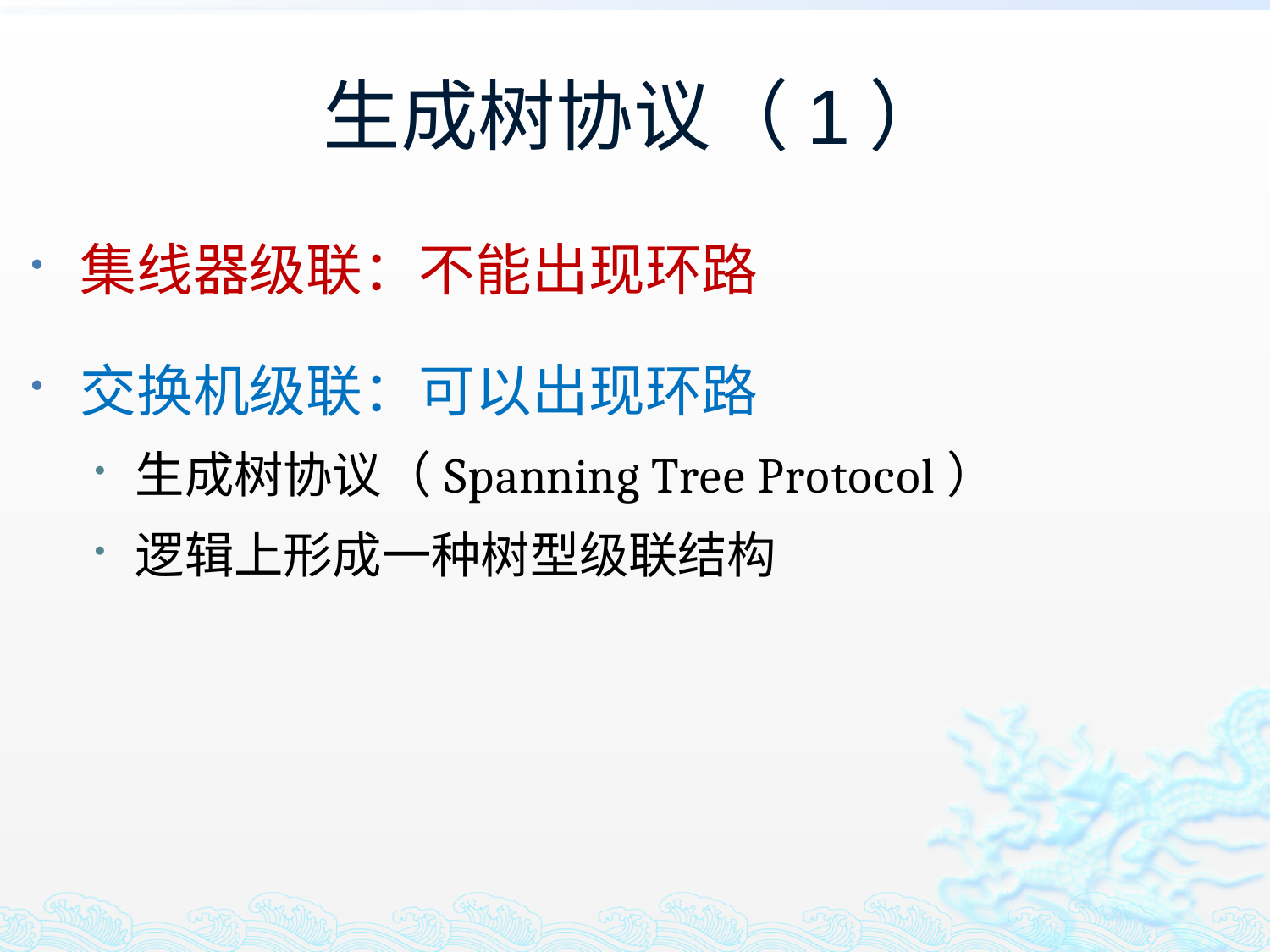

# 生成树协议（1）
集线器级联：不能出现环路
交换机级联：可以出现环路
生成树协议（Spanning Tree Protocol）
逻辑上形成一种树型级联结构